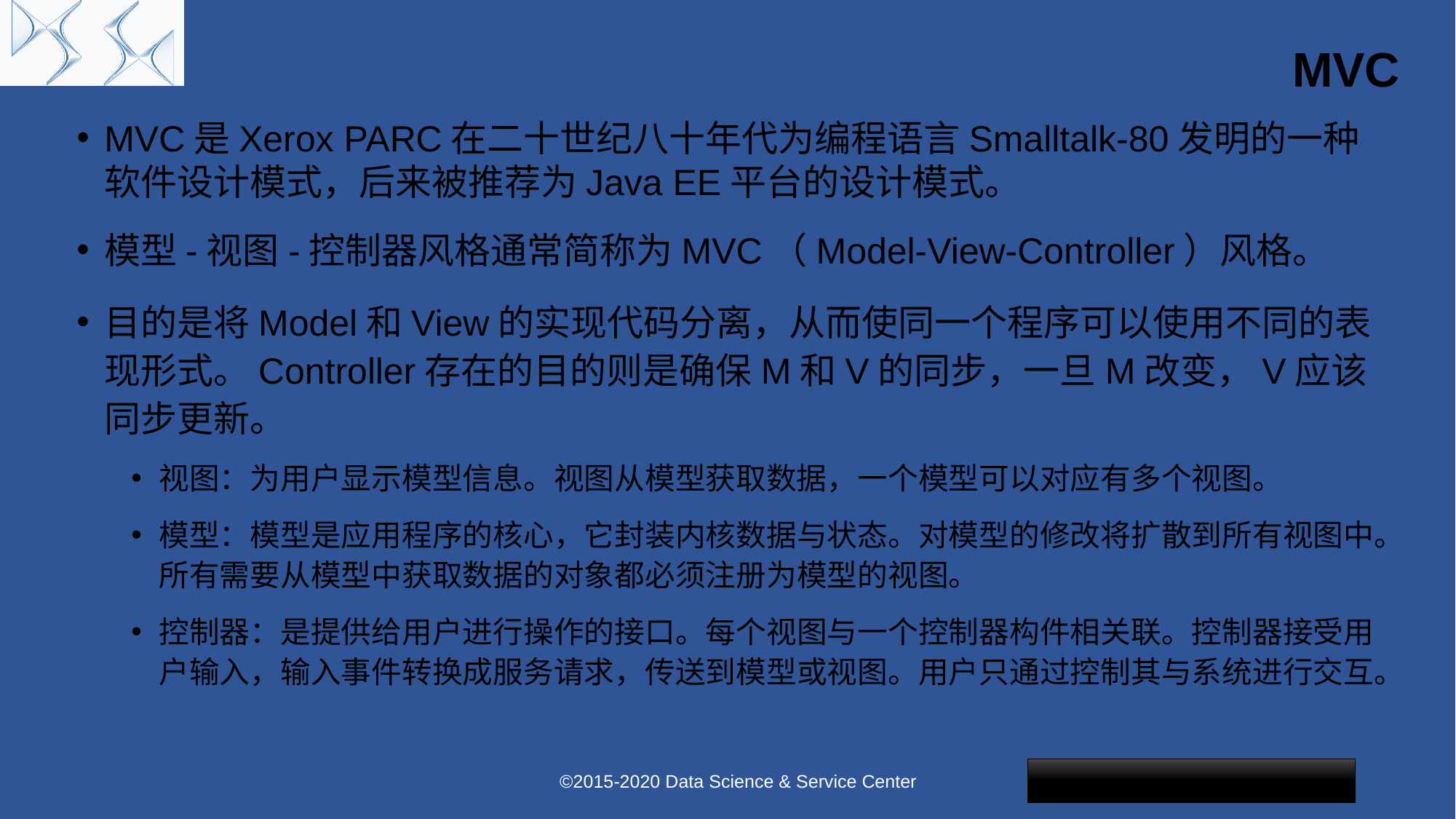

# MVC
MVC是Xerox PARC在二十世纪八十年代为编程语言Smalltalk-80发明的一种软件设计模式，后来被推荐为Java EE平台的设计模式。
模型-视图-控制器风格通常简称为MVC（Model-View-Controller）风格。
目的是将Model和View的实现代码分离，从而使同一个程序可以使用不同的表现形式。Controller存在的目的则是确保M和V的同步，一旦M改变，V应该同步更新。
视图：为用户显示模型信息。视图从模型获取数据，一个模型可以对应有多个视图。
模型：模型是应用程序的核心，它封装内核数据与状态。对模型的修改将扩散到所有视图中。所有需要从模型中获取数据的对象都必须注册为模型的视图。
控制器：是提供给用户进行操作的接口。每个视图与一个控制器构件相关联。控制器接受用户输入，输入事件转换成服务请求，传送到模型或视图。用户只通过控制其与系统进行交互。

©2015-2020 Data Science & Service Center
64